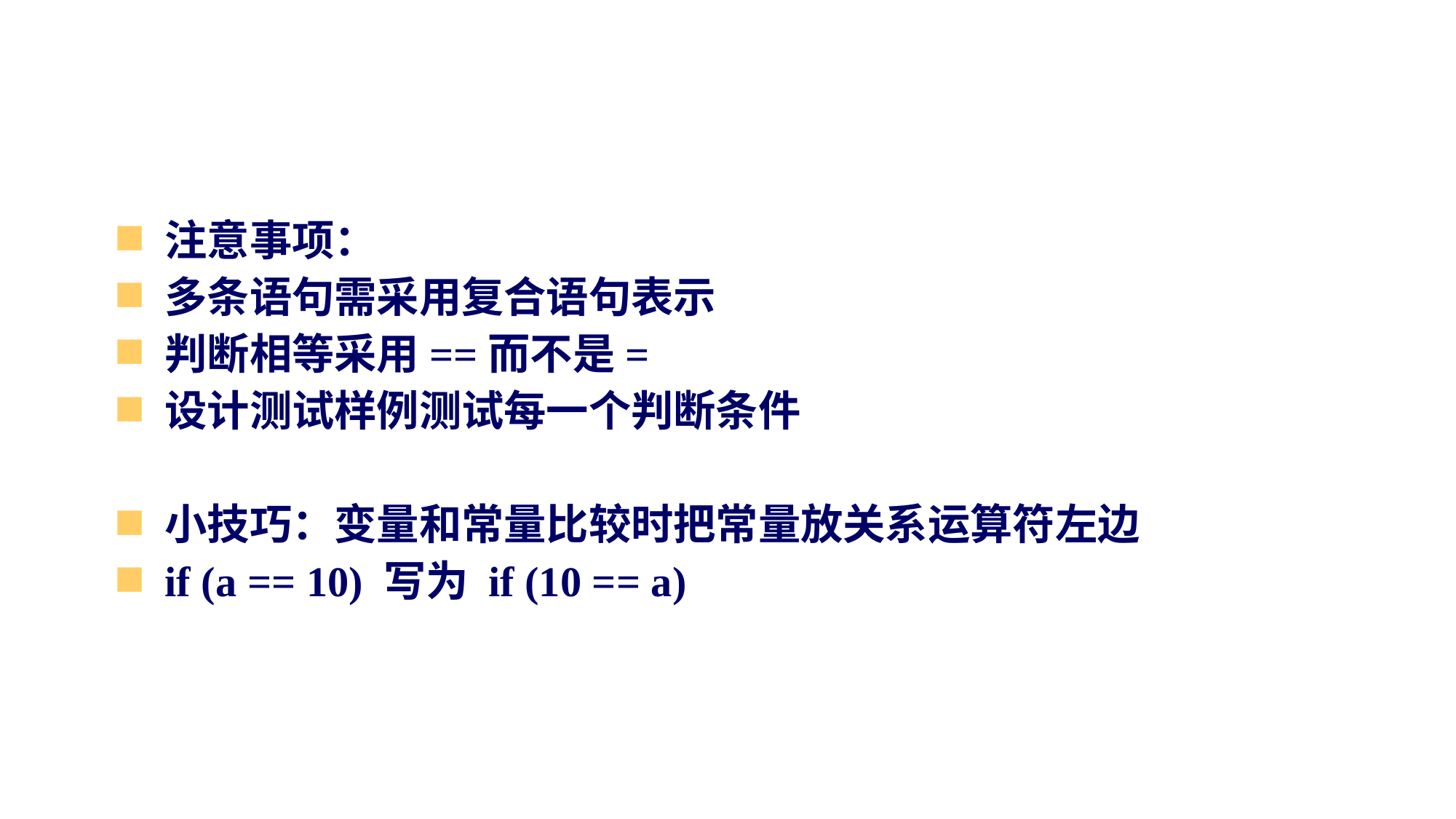

注意事项：
多条语句需采用复合语句表示
判断相等采用==而不是=
设计测试样例测试每一个判断条件

小技巧：变量和常量比较时把常量放关系运算符左边
if (a == 10) 写为 if (10 == a)